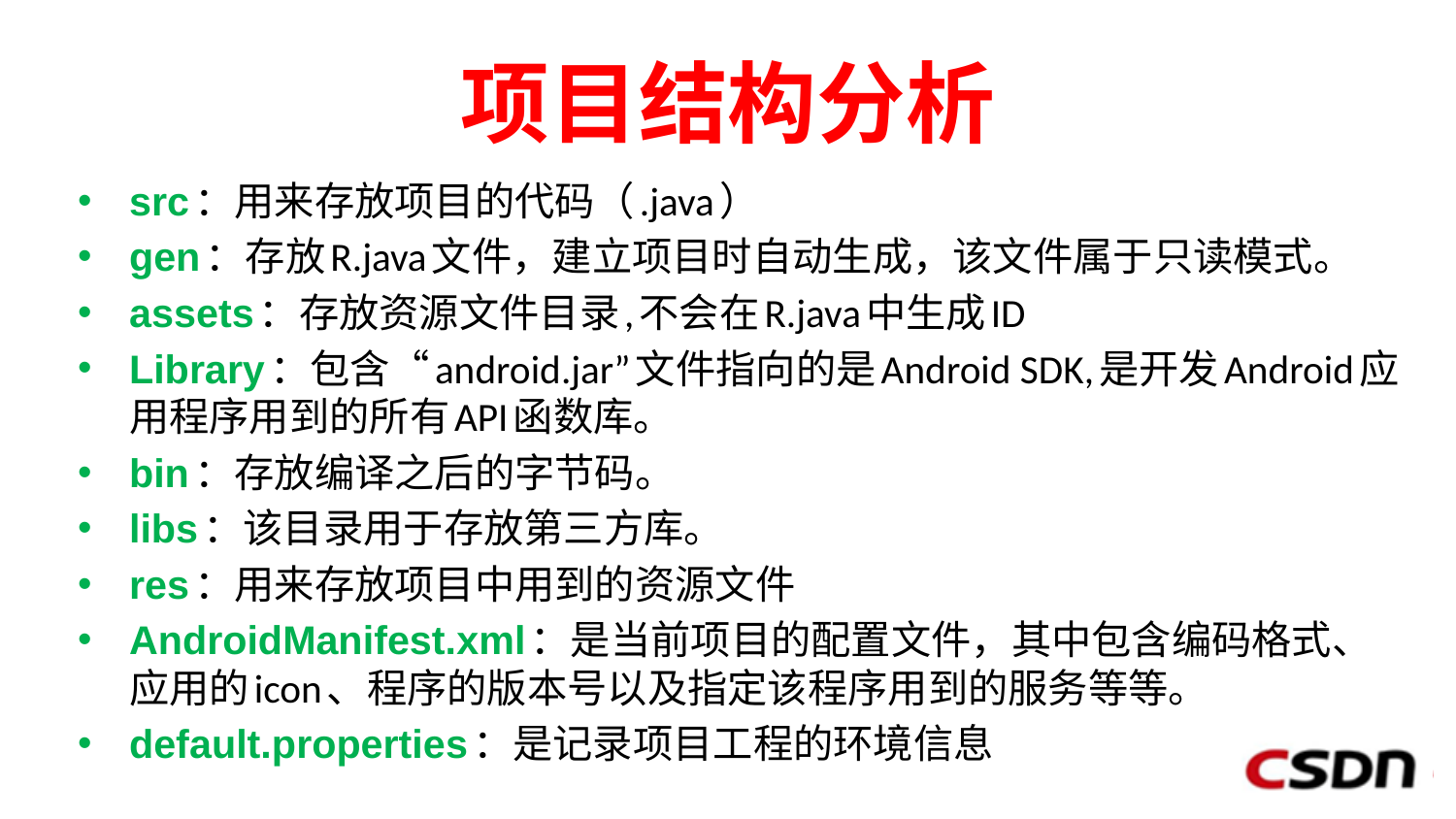

# 项目结构分析
src：用来存放项目的代码（.java）
gen：存放R.java文件，建立项目时自动生成，该文件属于只读模式。
assets：存放资源文件目录,不会在R.java中生成ID
Library：包含“android.jar”文件指向的是Android SDK,是开发Android应用程序用到的所有API函数库。
bin：存放编译之后的字节码。
libs：该目录用于存放第三方库。
res：用来存放项目中用到的资源文件
AndroidManifest.xml：是当前项目的配置文件，其中包含编码格式、应用的icon、程序的版本号以及指定该程序用到的服务等等。
default.properties：是记录项目工程的环境信息